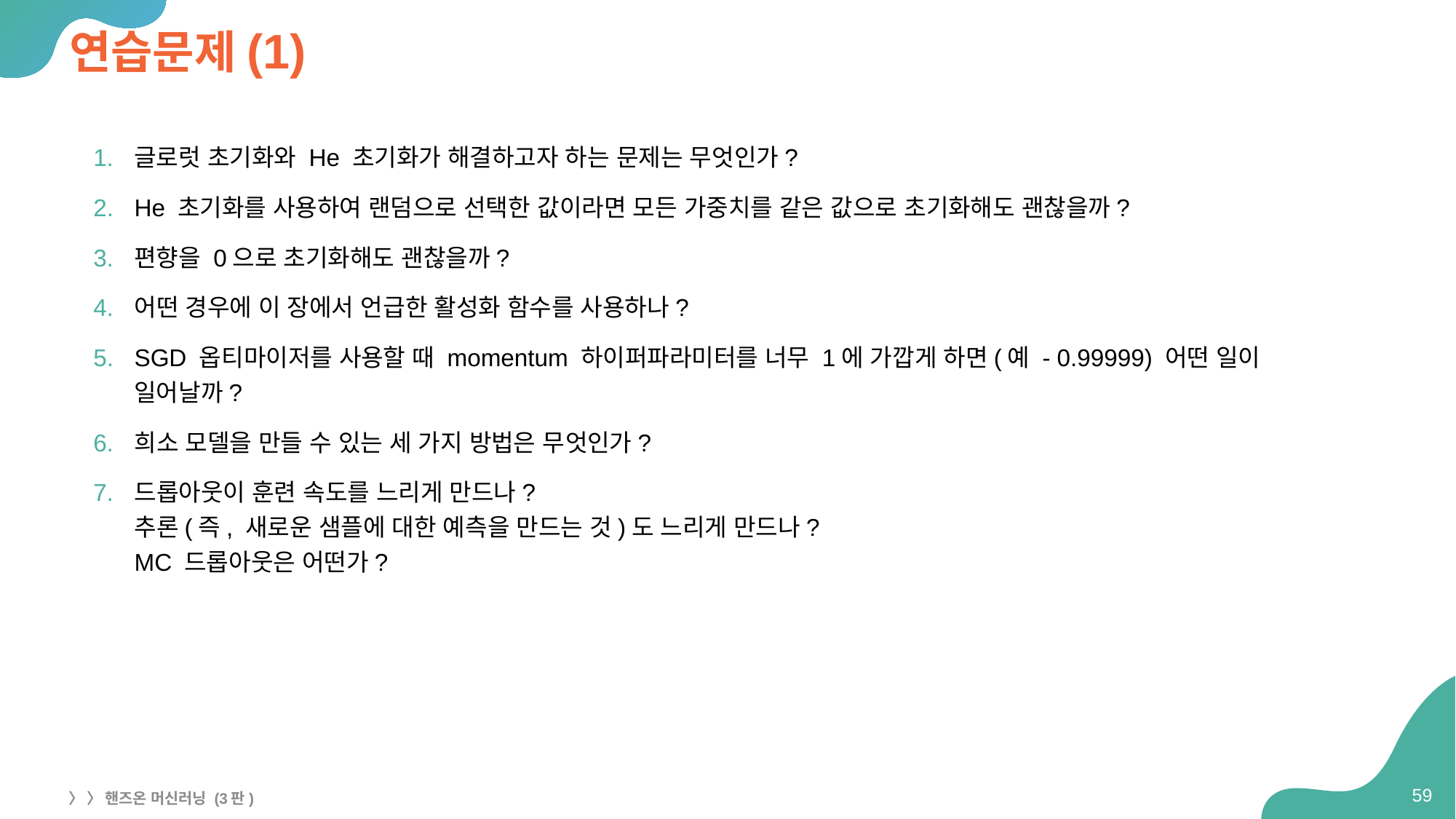

# 연습문제(1)
글로럿 초기화와 He 초기화가 해결하고자 하는 문제는 무엇인가?
He 초기화를 사용하여 랜덤으로 선택한 값이라면 모든 가중치를 같은 값으로 초기화해도 괜찮을까?
편향을 0으로 초기화해도 괜찮을까?
어떤 경우에 이 장에서 언급한 활성화 함수를 사용하나?
SGD 옵티마이저를 사용할 때 momentum 하이퍼파라미터를 너무 1에 가깝게 하면(예 - 0.99999) 어떤 일이
일어날까?
희소 모델을 만들 수 있는 세 가지 방법은 무엇인가?
드롭아웃이 훈련 속도를 느리게 만드나?
추론(즉, 새로운 샘플에 대한 예측을 만드는 것)도 느리게 만드나?
MC 드롭아웃은 어떤가?
59
〉 〉 핸즈온 머신러닝 (3판)